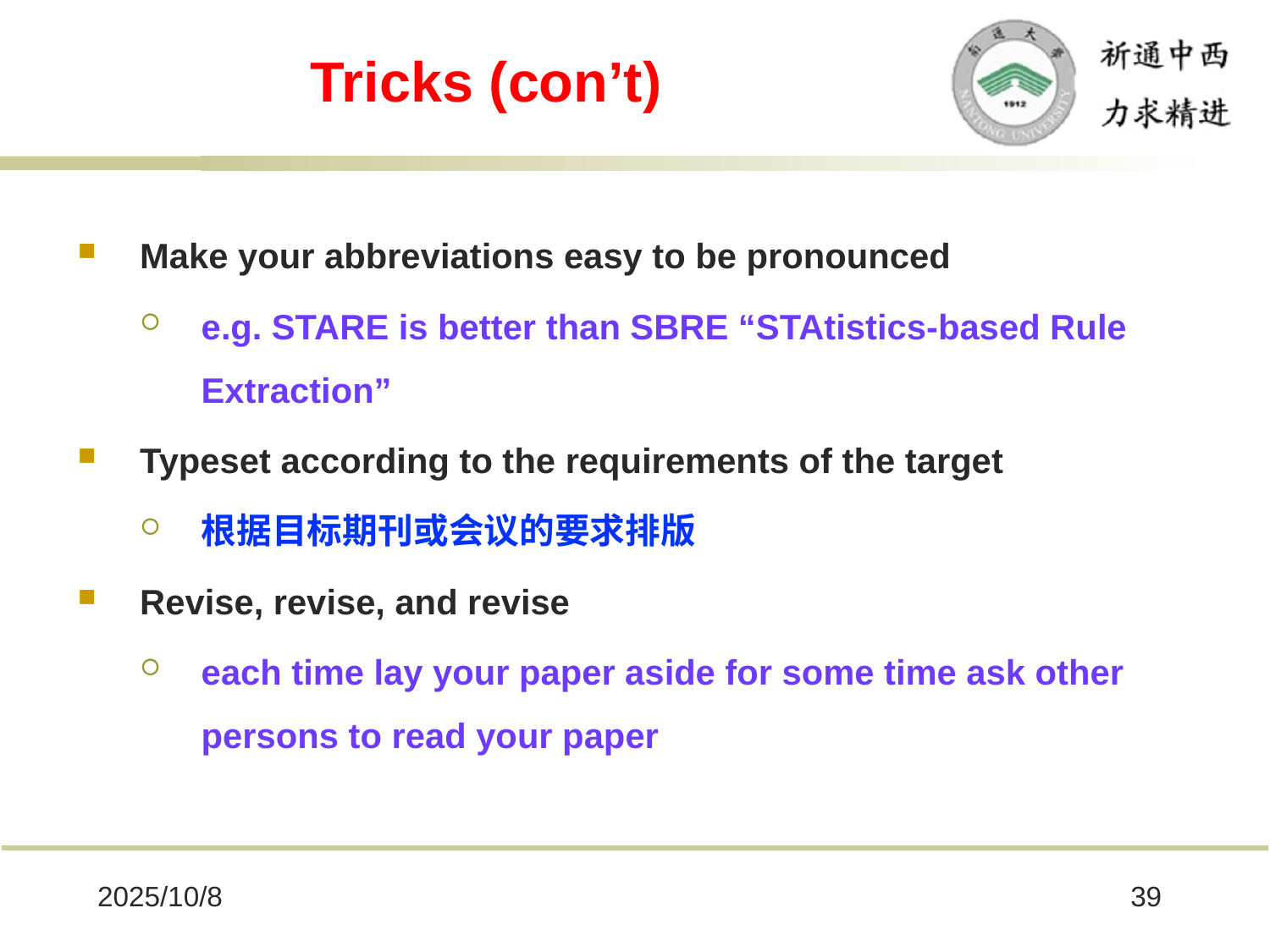

# Tricks (con’t)
Make your abbreviations easy to be pronounced
e.g. STARE is better than SBRE “STAtistics-based Rule Extraction”
Typeset according to the requirements of the target
根据目标期刊或会议的要求排版
Revise, revise, and revise
each time lay your paper aside for some time ask other persons to read your paper

2025/10/8
39